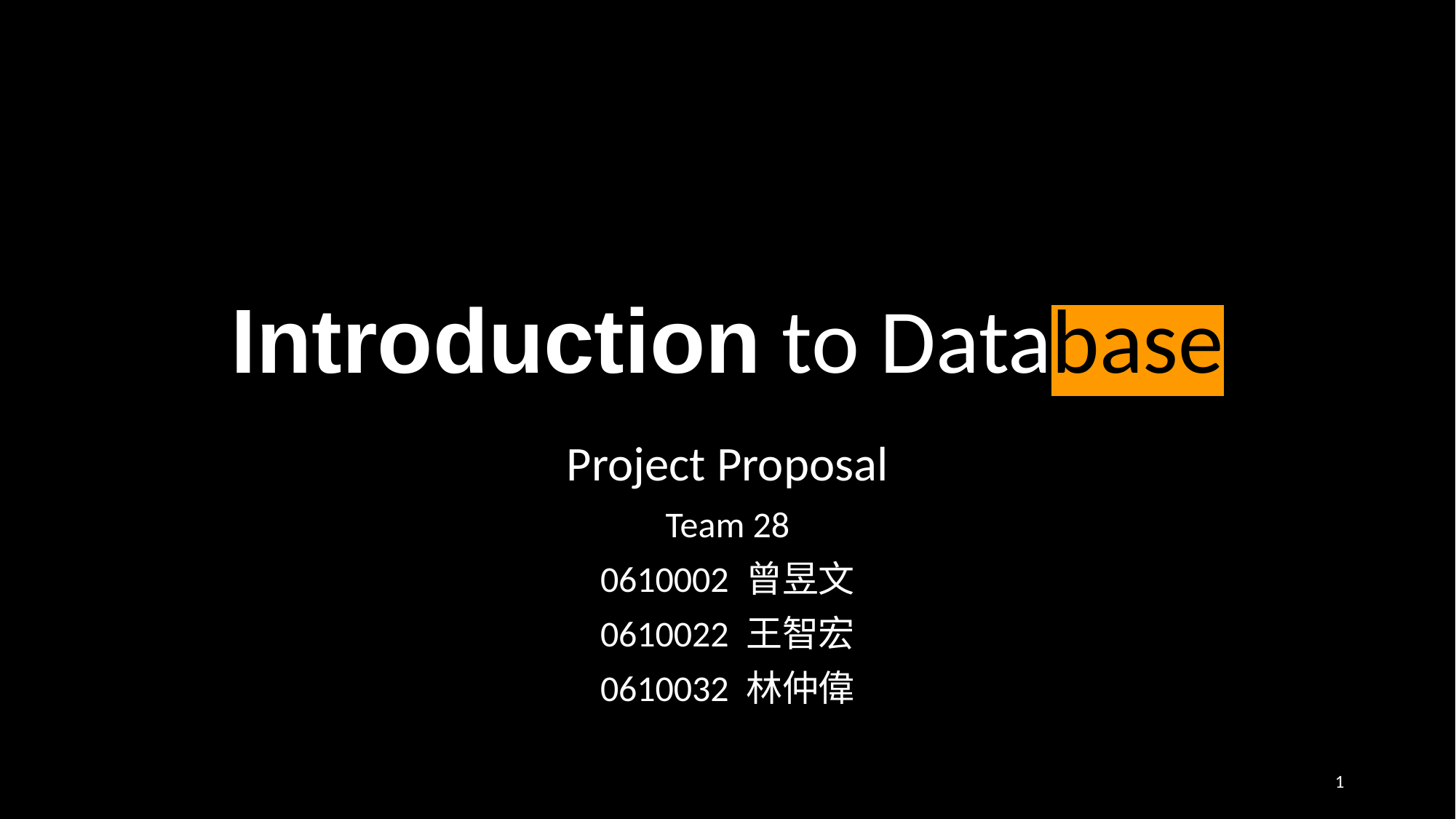

# Introduction to Database
Project Proposal
Team 28
0610002 曾昱文
0610022 王智宏
0610032 林仲偉
1